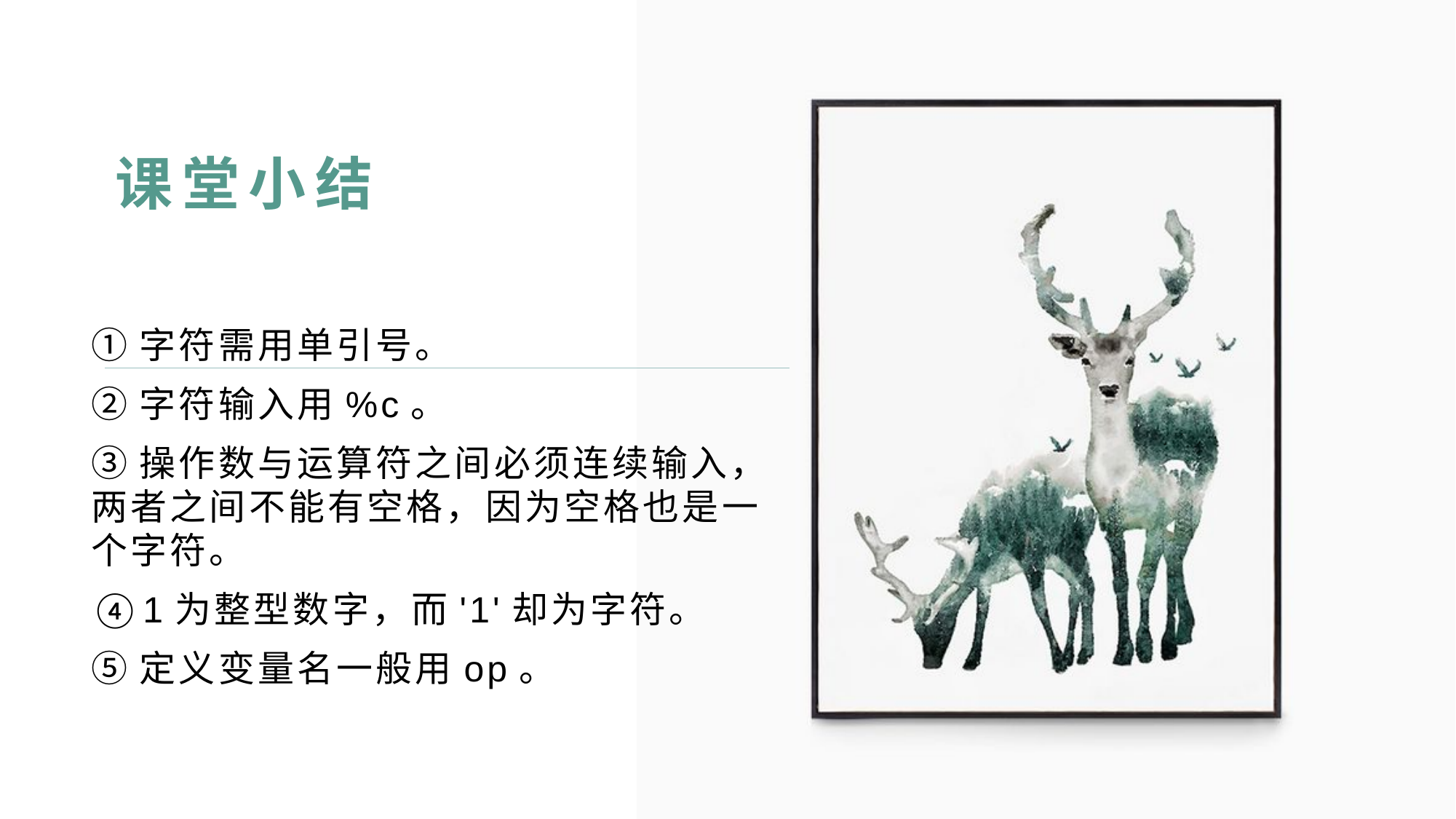

# 课堂小结
①字符需用单引号。
②字符输入用%c。
③操作数与运算符之间必须连续输入，两者之间不能有空格，因为空格也是一个字符。
④1为整型数字，而'1'却为字符。
⑤定义变量名一般用op。